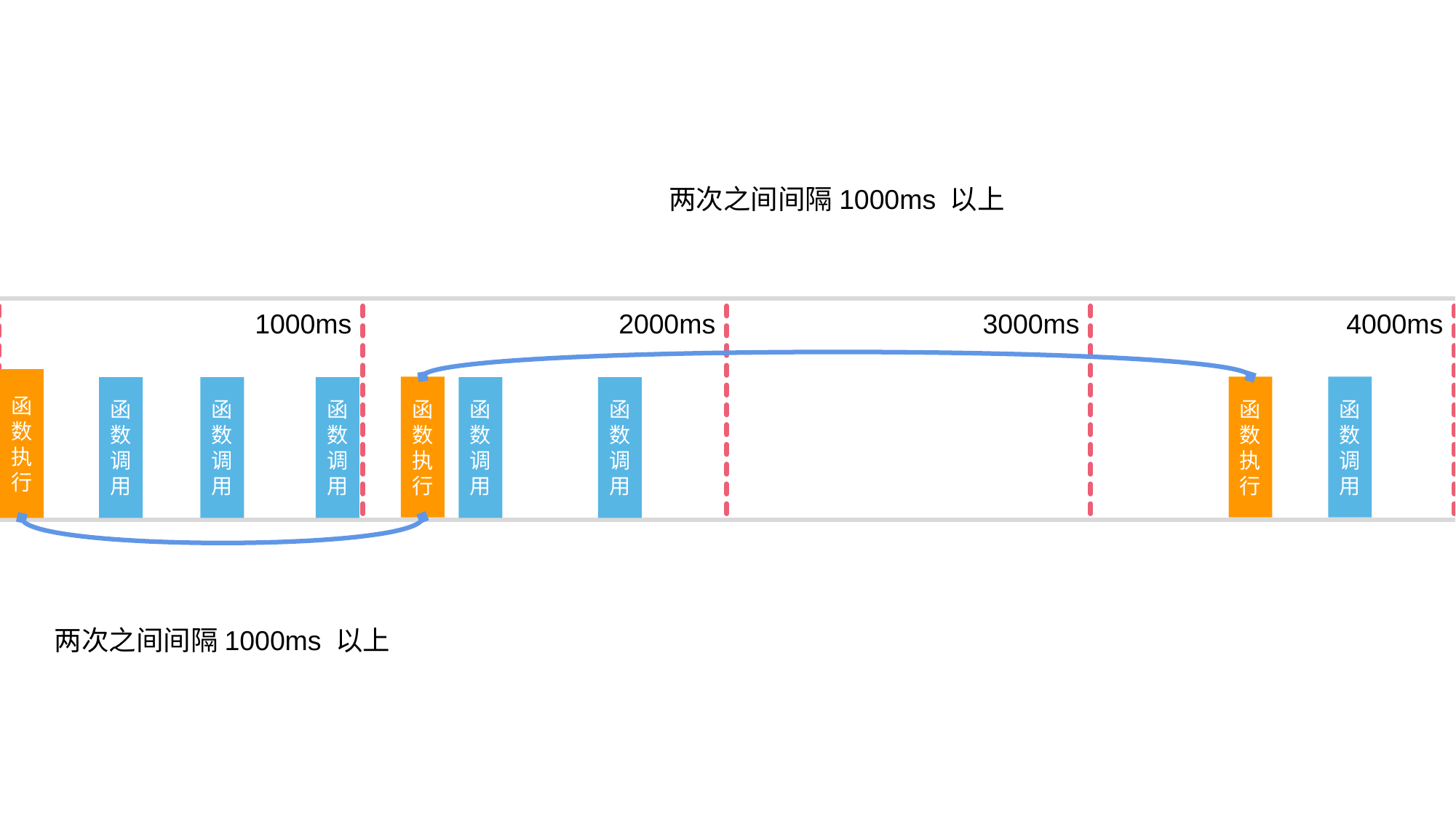

两次之间间隔1000ms 以上
1000ms
2000ms
3000ms
4000ms
函数执行
函数执行
函数执行
函数调用
函数调用
函数调用
函数调用
函数调用
函数调用
两次之间间隔1000ms 以上